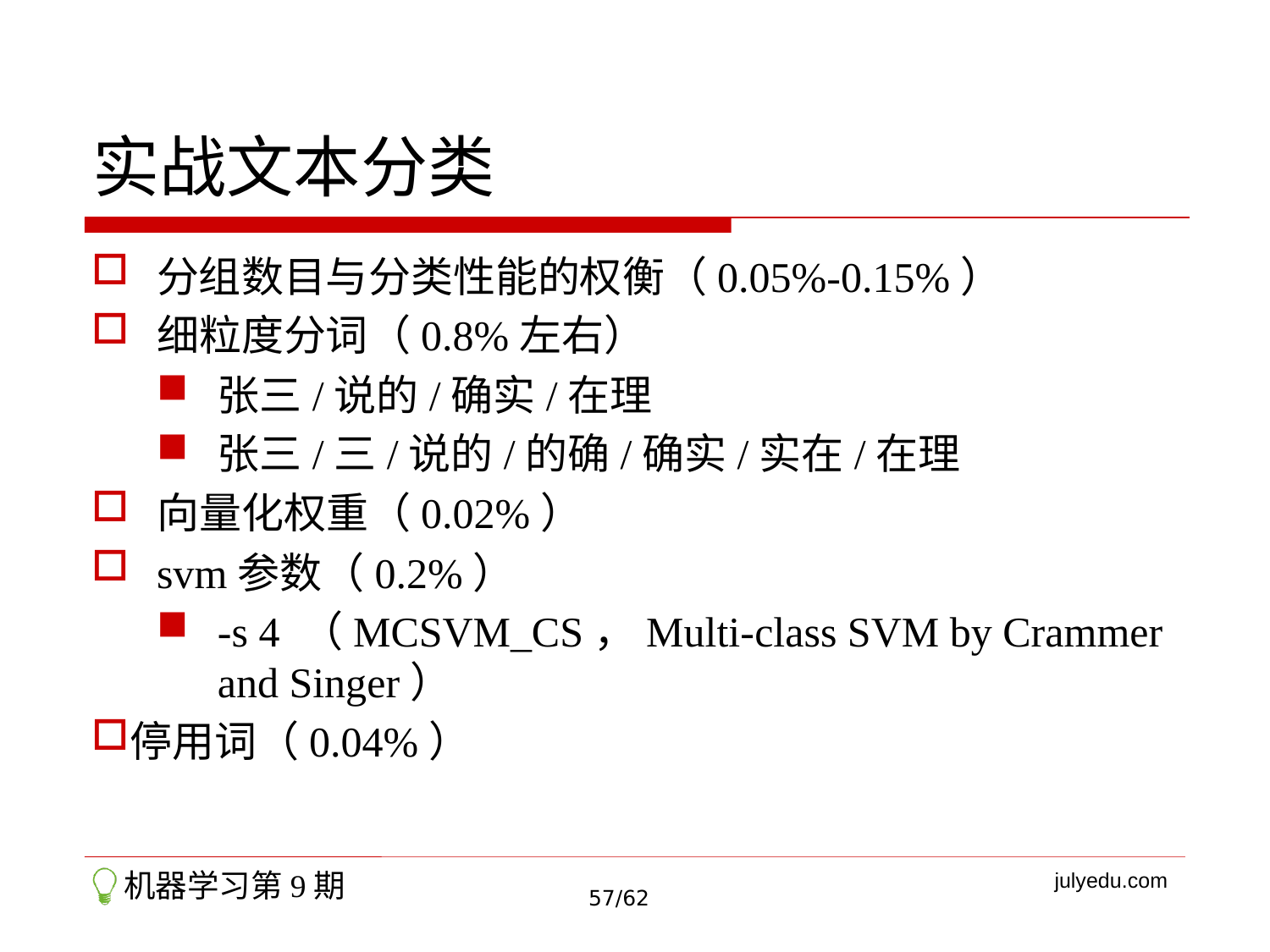

# 实战文本分类
分组数目与分类性能的权衡（0.05%-0.15%）
细粒度分词（0.8%左右）
张三/说的/确实/在理
张三/三/说的/的确/确实/实在/在理
向量化权重（0.02%）
svm参数（0.2%）
-s 4 （MCSVM_CS，Multi-class SVM by Crammer and Singer）
停用词（0.04%）